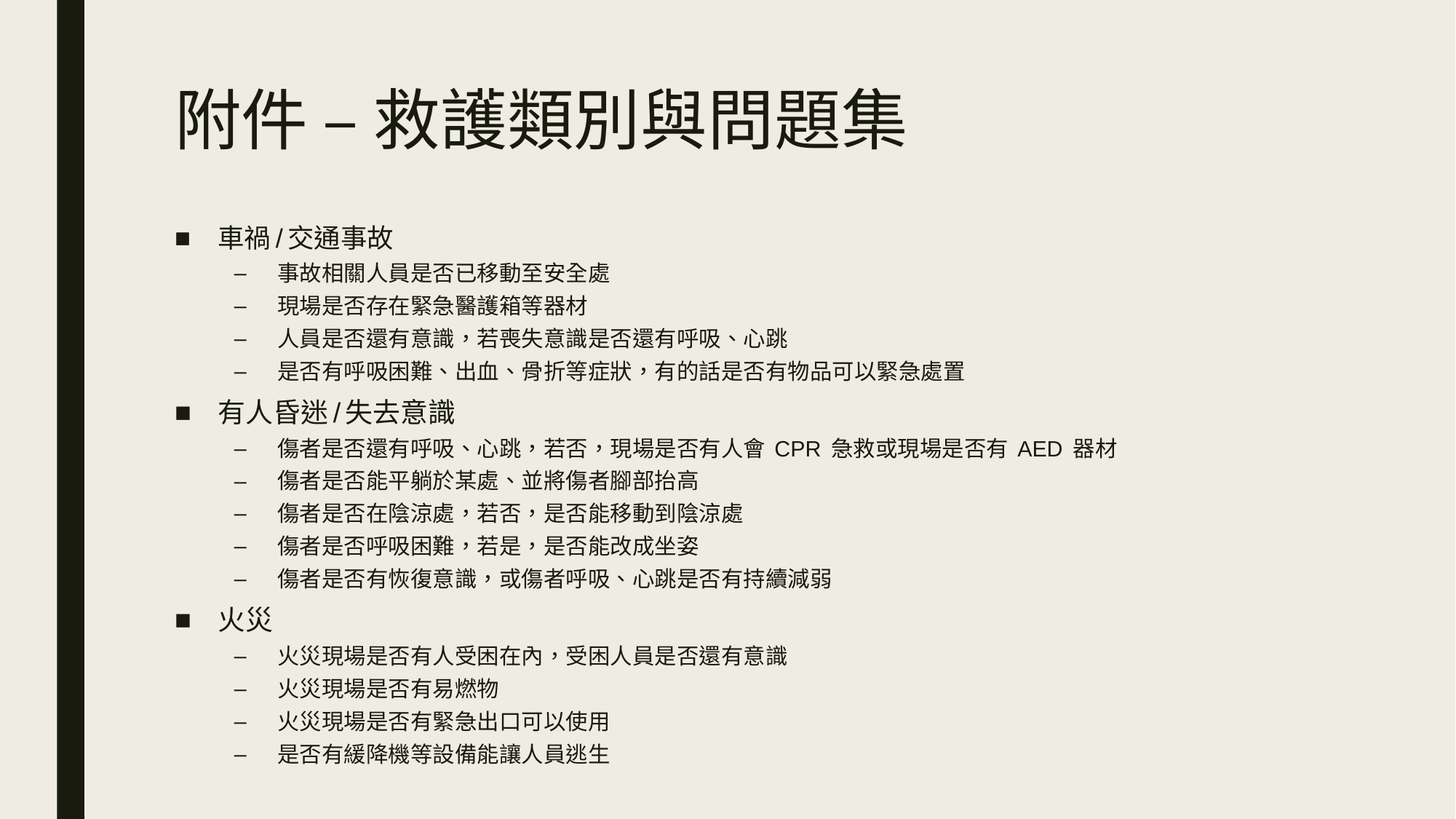

# 附件 – 救護類別與問題集
車禍/交通事故
事故相關人員是否已移動至安全處
現場是否存在緊急醫護箱等器材
人員是否還有意識，若喪失意識是否還有呼吸、心跳
是否有呼吸困難、出血、骨折等症狀，有的話是否有物品可以緊急處置
有人昏迷/失去意識
傷者是否還有呼吸、心跳，若否，現場是否有人會 CPR 急救或現場是否有 AED 器材
傷者是否能平躺於某處、並將傷者腳部抬高
傷者是否在陰涼處，若否，是否能移動到陰涼處
傷者是否呼吸困難，若是，是否能改成坐姿
傷者是否有恢復意識，或傷者呼吸、心跳是否有持續減弱
火災
火災現場是否有人受困在內，受困人員是否還有意識
火災現場是否有易燃物
火災現場是否有緊急出口可以使用
是否有緩降機等設備能讓人員逃生